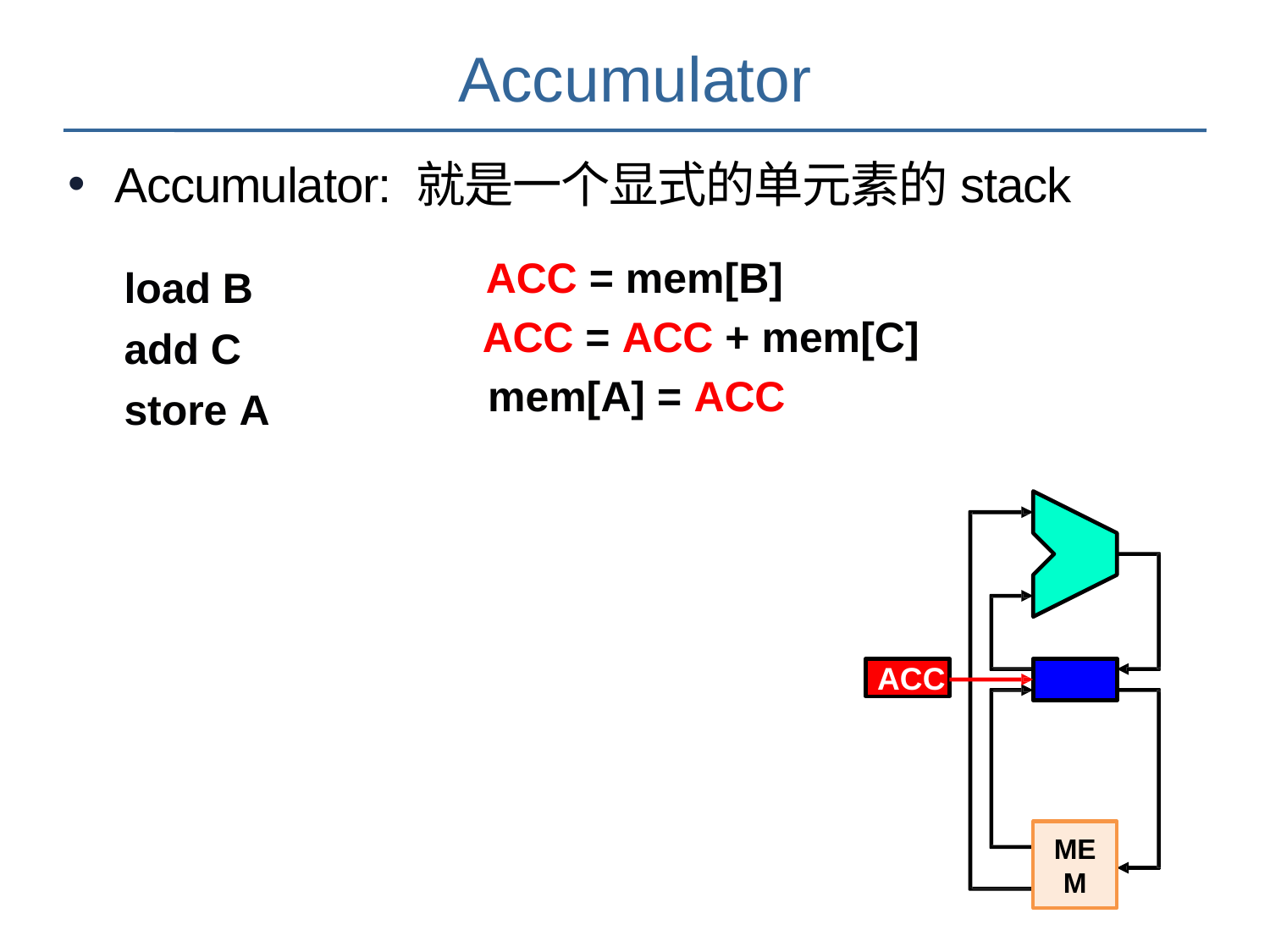

# Accumulator
Accumulator: 就是一个显式的单元素的stack
load B
add C
store A
ACC = mem[B]
ACC = ACC + mem[C]
mem[A] = ACC

ACC

MEM